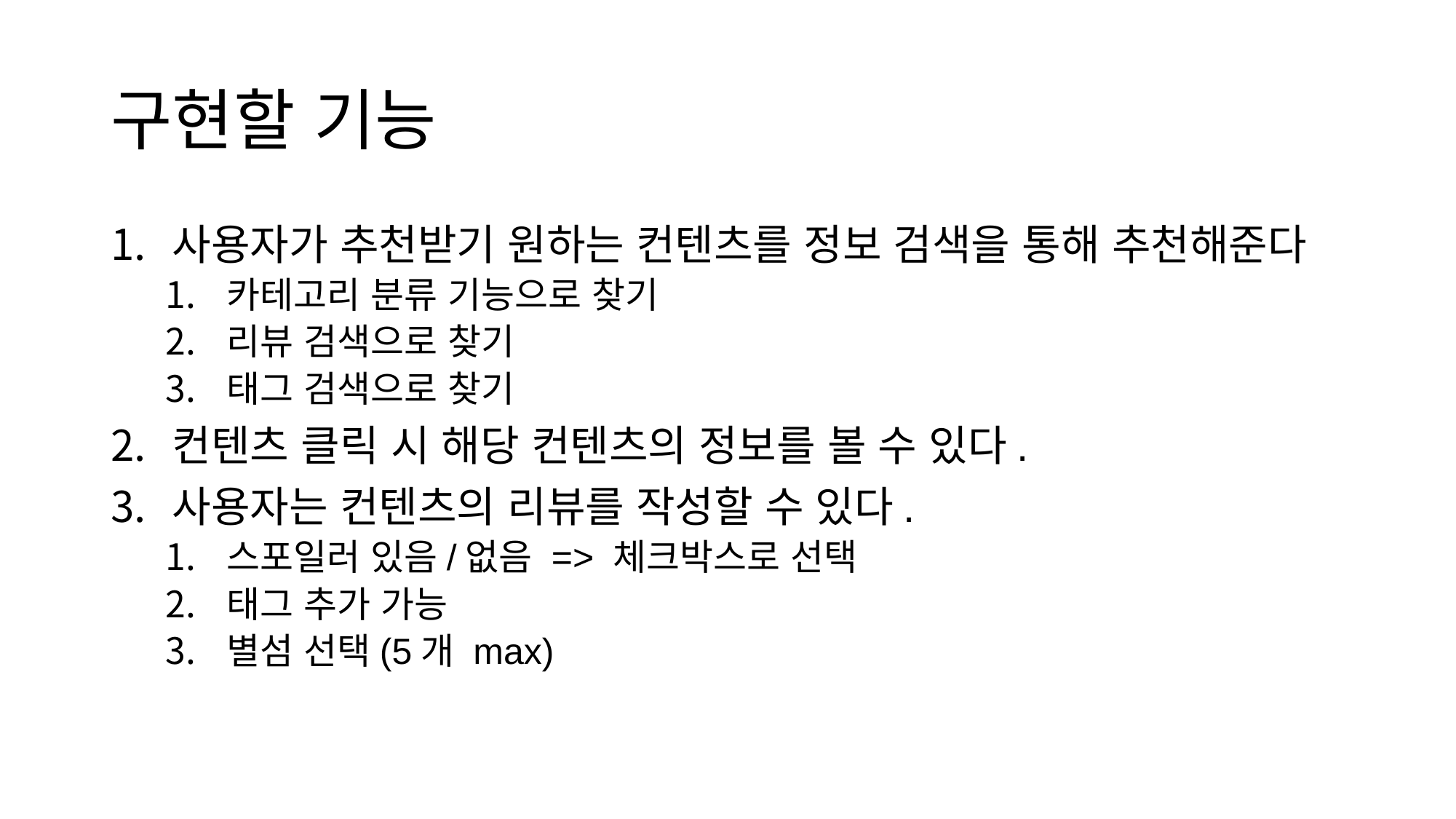

# 구현할 기능
사용자가 추천받기 원하는 컨텐츠를 정보 검색을 통해 추천해준다
카테고리 분류 기능으로 찾기
리뷰 검색으로 찾기
태그 검색으로 찾기
컨텐츠 클릭 시 해당 컨텐츠의 정보를 볼 수 있다.
사용자는 컨텐츠의 리뷰를 작성할 수 있다.
스포일러 있음/없음 => 체크박스로 선택
태그 추가 가능
별섬 선택(5개 max)